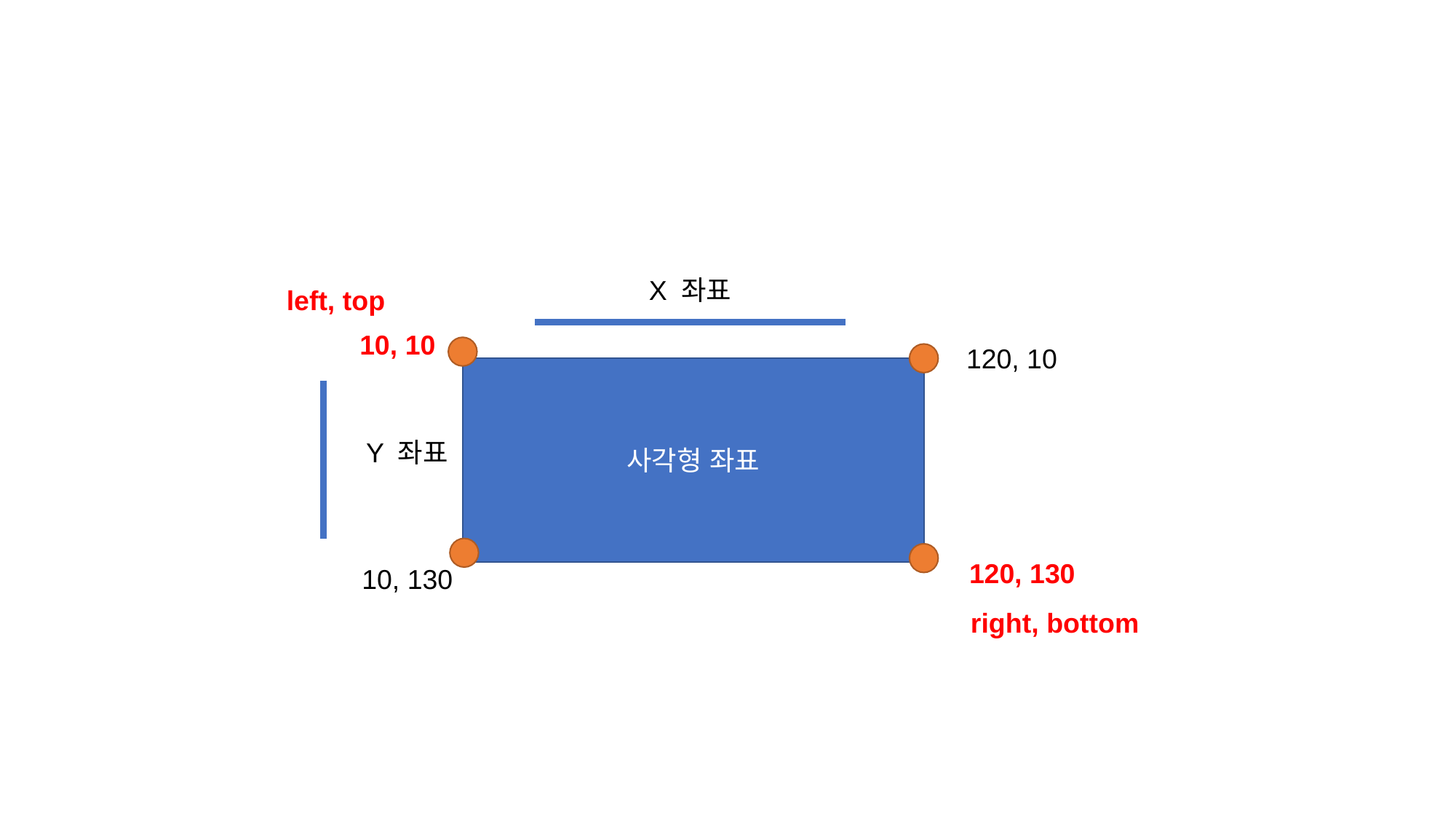

#
X 좌표
left, top
10, 10
120, 10

사각형 좌표
Y 좌표

120, 130
10, 130
right, bottom